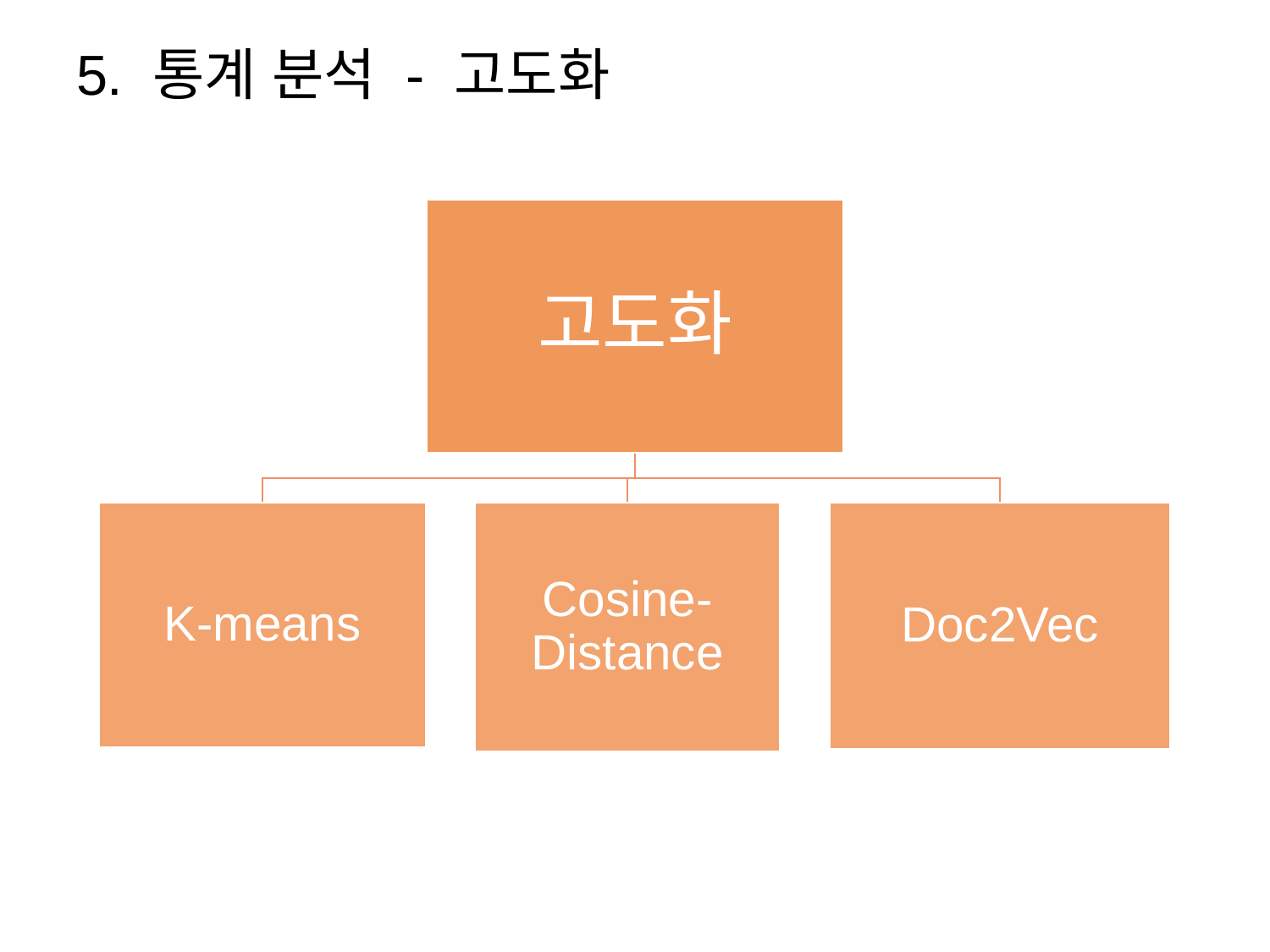

# 5. 통계 분석 - 고도화
고도화
K-means
Cosine-Distance
Doc2Vec